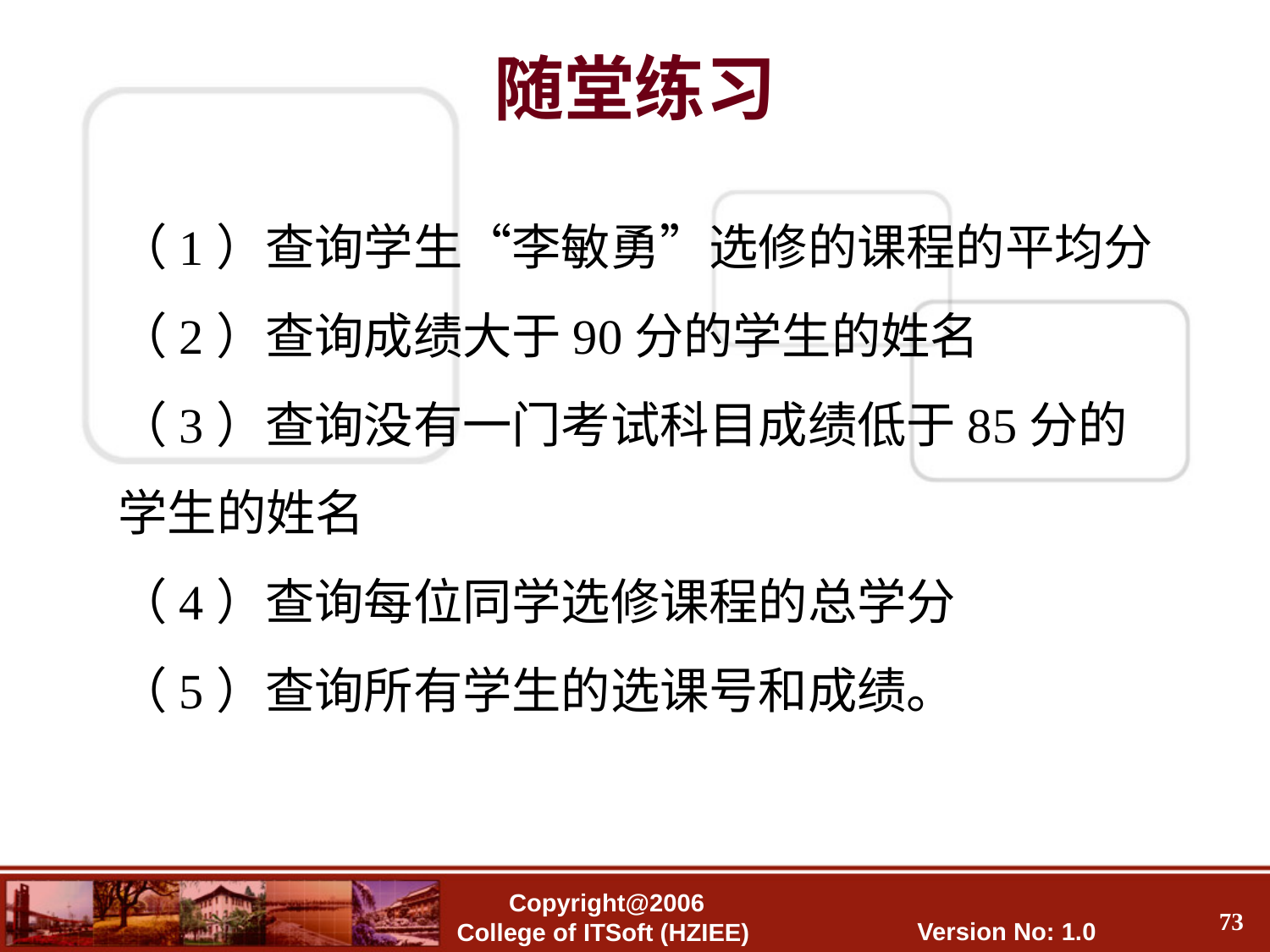

随堂练习
（1）查询学生“李敏勇”选修的课程的平均分
（2）查询成绩大于90分的学生的姓名
（3）查询没有一门考试科目成绩低于85分的学生的姓名
（4）查询每位同学选修课程的总学分
（5）查询所有学生的选课号和成绩。